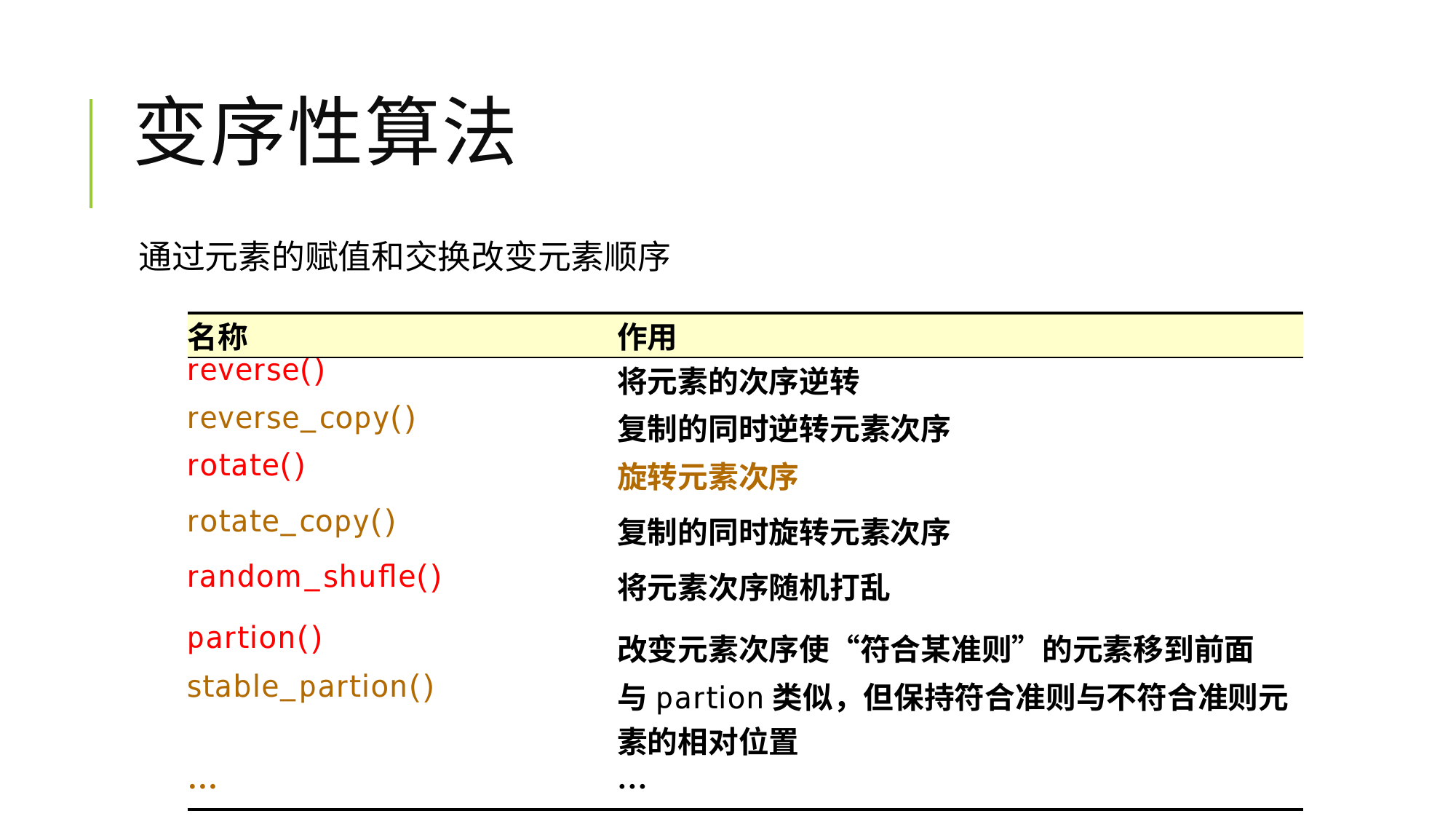

# 变序性算法
通过元素的赋值和交换改变元素顺序
| 名称 | 作用 |
| --- | --- |
| reverse() | 将元素的次序逆转 |
| reverse\_copy() | 复制的同时逆转元素次序 |
| rotate() | 旋转元素次序 |
| rotate\_copy() | 复制的同时旋转元素次序 |
| random\_shufle() | 将元素次序随机打乱 |
| partion() | 改变元素次序使“符合某准则”的元素移到前面 |
| stable\_partion() | 与partion类似，但保持符合准则与不符合准则元素的相对位置 |
| … | … |